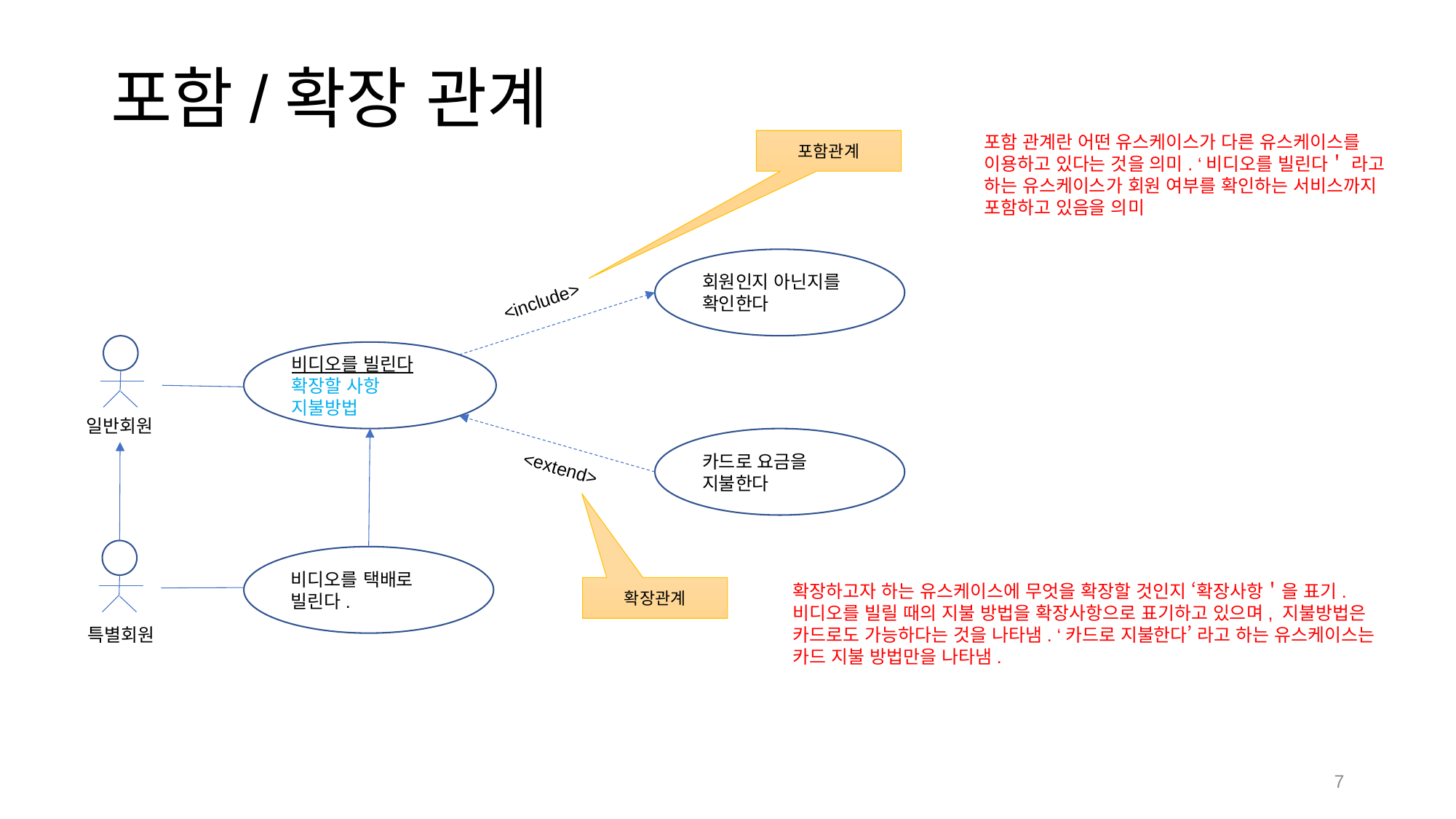

# 포함/확장 관계
포함 관계란 어떤 유스케이스가 다른 유스케이스를
이용하고 있다는 것을 의미. ‘비디오를 빌린다＇ 라고
하는 유스케이스가 회원 여부를 확인하는 서비스까지
포함하고 있음을 의미
포함관계
회원인지 아닌지를 확인한다
<include>

비디오를 빌린다
확장할 사항
지불방법
일반회원
카드로 요금을
지불한다
<extend>

비디오를 택배로 빌린다.
확장하고자 하는 유스케이스에 무엇을 확장할 것인지 ‘확장사항＇을 표기.
비디오를 빌릴 때의 지불 방법을 확장사항으로 표기하고 있으며, 지불방법은
카드로도 가능하다는 것을 나타냄. ‘카드로 지불한다’ 라고 하는 유스케이스는
카드 지불 방법만을 나타냄.
확장관계
특별회원
7